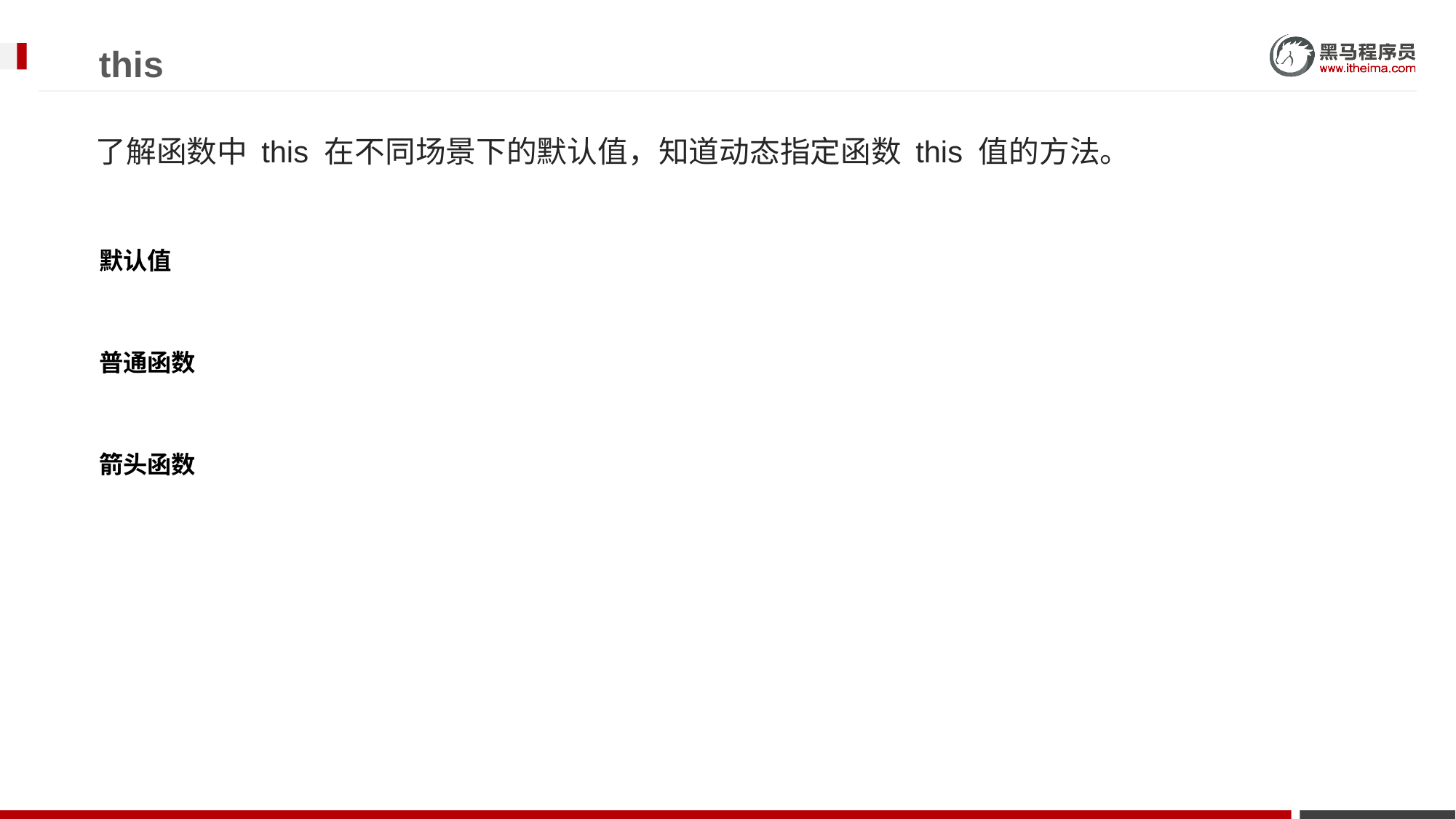

# this
了解函数中 this 在不同场景下的默认值，知道动态指定函数 this 值的方法。
默认值

普通函数

箭头函数